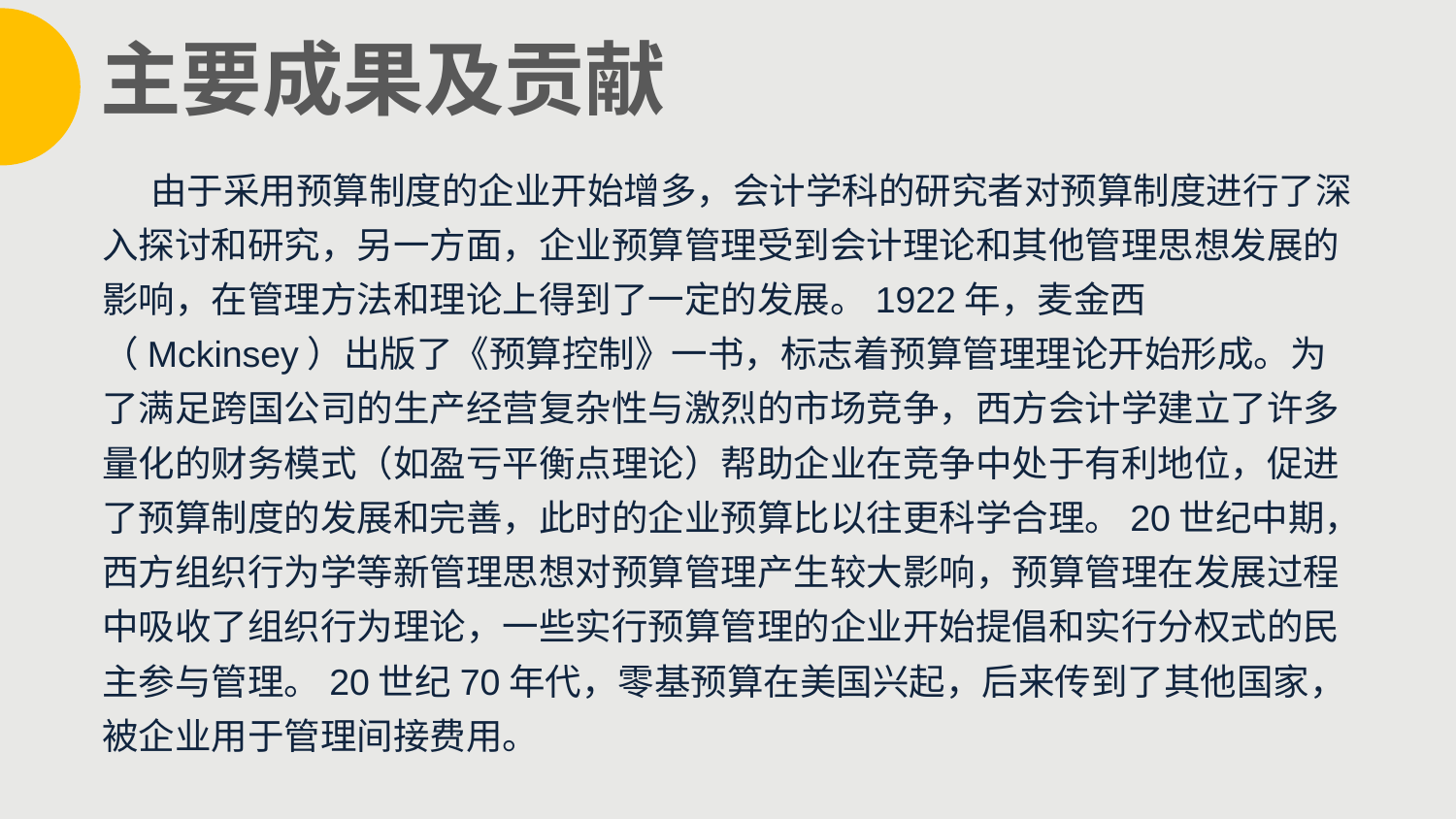

主要成果及贡献
由于采用预算制度的企业开始增多，会计学科的研究者对预算制度进行了深入探讨和研究，另一方面，企业预算管理受到会计理论和其他管理思想发展的影响，在管理方法和理论上得到了一定的发展。1922年，麦金西（Mckinsey）出版了《预算控制》一书，标志着预算管理理论开始形成。为了满足跨国公司的生产经营复杂性与激烈的市场竞争，西方会计学建立了许多量化的财务模式（如盈亏平衡点理论）帮助企业在竞争中处于有利地位，促进了预算制度的发展和完善，此时的企业预算比以往更科学合理。20世纪中期，西方组织行为学等新管理思想对预算管理产生较大影响，预算管理在发展过程中吸收了组织行为理论，一些实行预算管理的企业开始提倡和实行分权式的民主参与管理。20世纪70年代，零基预算在美国兴起，后来传到了其他国家，被企业用于管理间接费用。